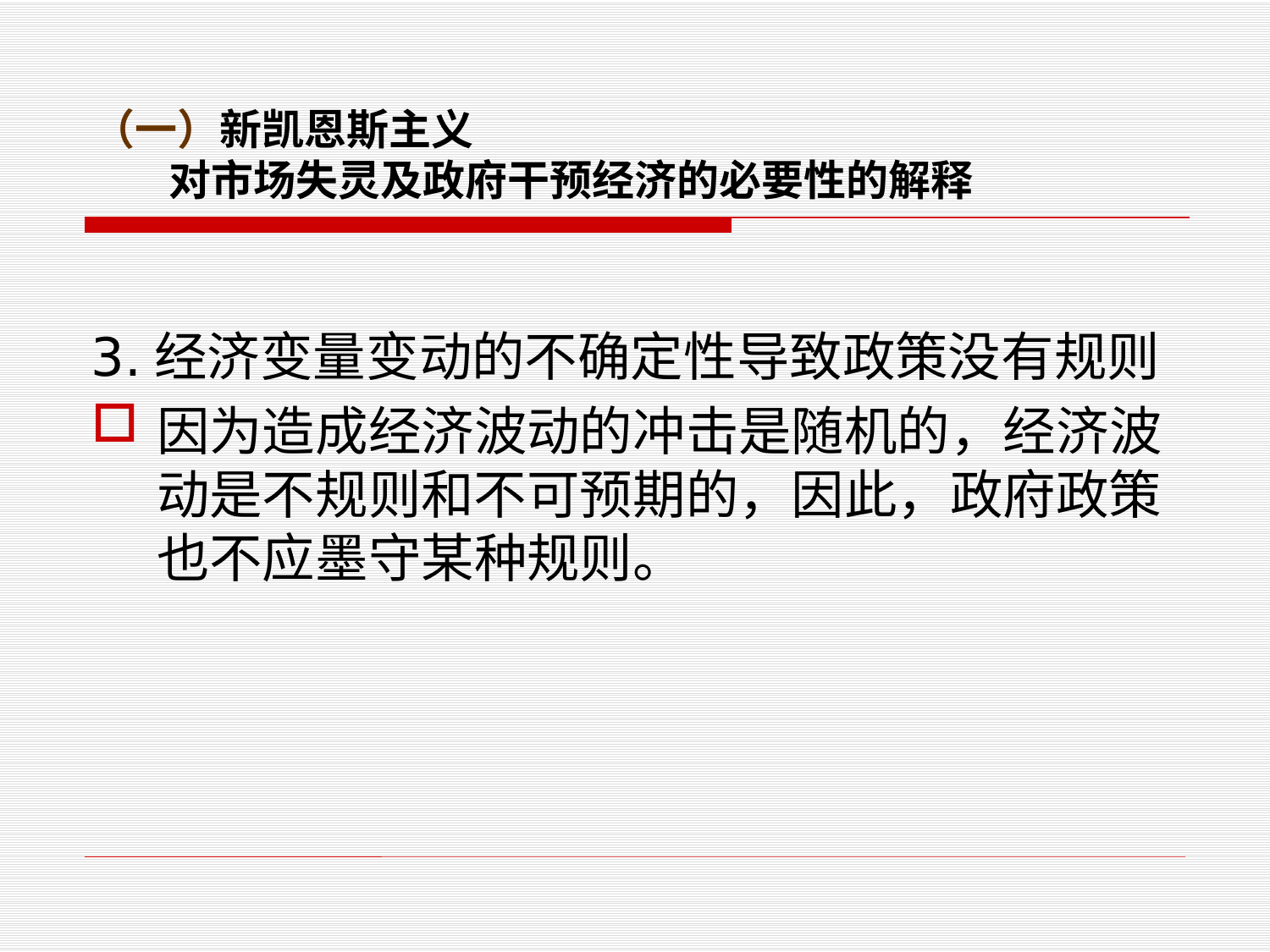

# （一）新凯恩斯主义 对市场失灵及政府干预经济的必要性的解释

3.经济变量变动的不确定性导致政策没有规则
因为造成经济波动的冲击是随机的，经济波动是不规则和不可预期的，因此，政府政策也不应墨守某种规则。